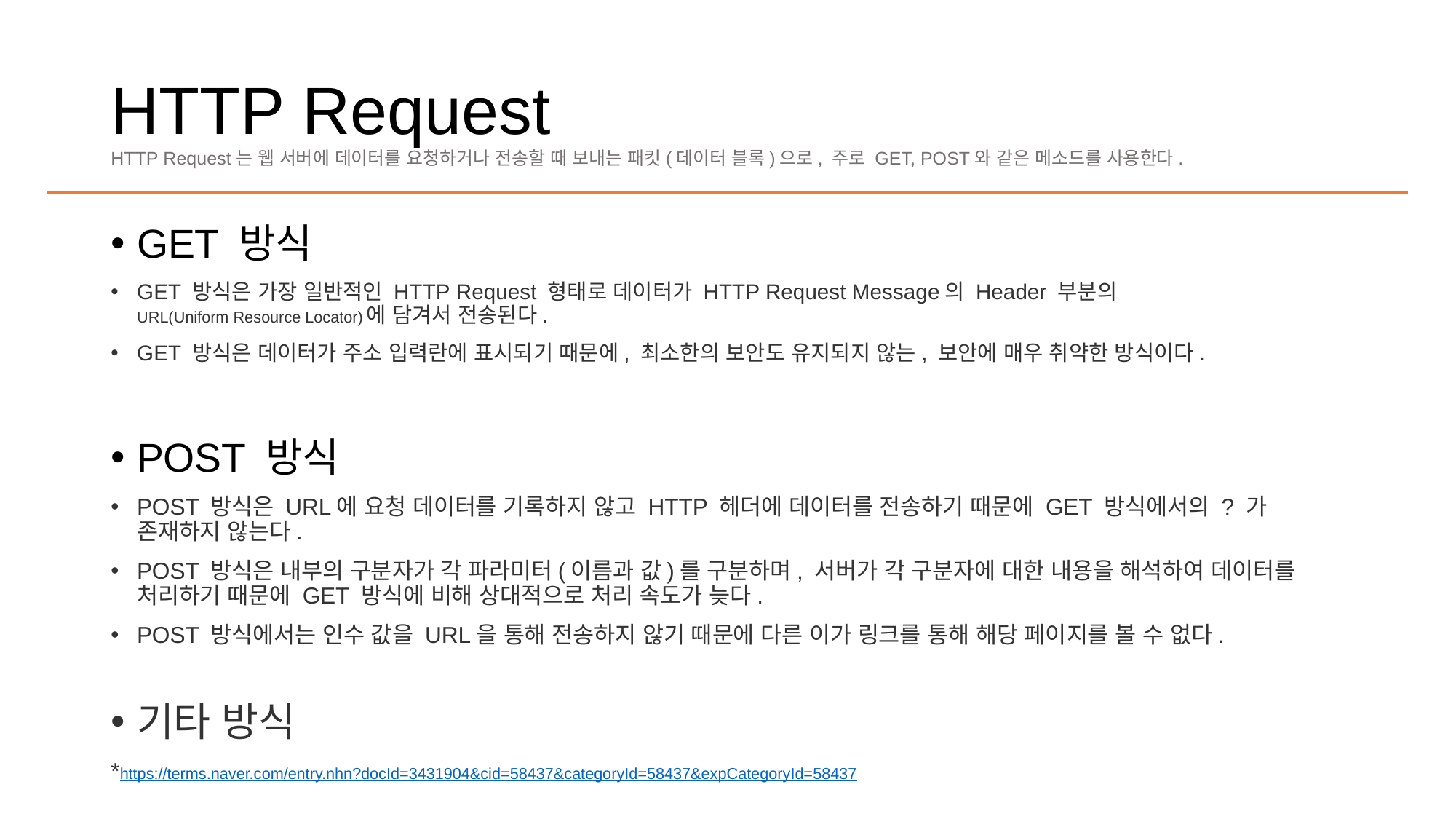

# HTTP Request HTTP Request는 웹 서버에 데이터를 요청하거나 전송할 때 보내는 패킷(데이터 블록)으로, 주로 GET, POST와 같은 메소드를 사용한다.
GET 방식
GET 방식은 가장 일반적인 HTTP Request 형태로 데이터가 HTTP Request Message의 Header 부분의 URL(Uniform Resource Locator)에 담겨서 전송된다.
GET 방식은 데이터가 주소 입력란에 표시되기 때문에, 최소한의 보안도 유지되지 않는, 보안에 매우 취약한 방식이다.

POST 방식
POST 방식은 URL에 요청 데이터를 기록하지 않고 HTTP 헤더에 데이터를 전송하기 때문에 GET 방식에서의 ? 가 존재하지 않는다.
POST 방식은 내부의 구분자가 각 파라미터(이름과 값)를 구분하며, 서버가 각 구분자에 대한 내용을 해석하여 데이터를 처리하기 때문에 GET 방식에 비해 상대적으로 처리 속도가 늦다.
POST 방식에서는 인수 값을 URL을 통해 전송하지 않기 때문에 다른 이가 링크를 통해 해당 페이지를 볼 수 없다.

기타 방식
*https://terms.naver.com/entry.nhn?docId=3431904&cid=58437&categoryId=58437&expCategoryId=58437